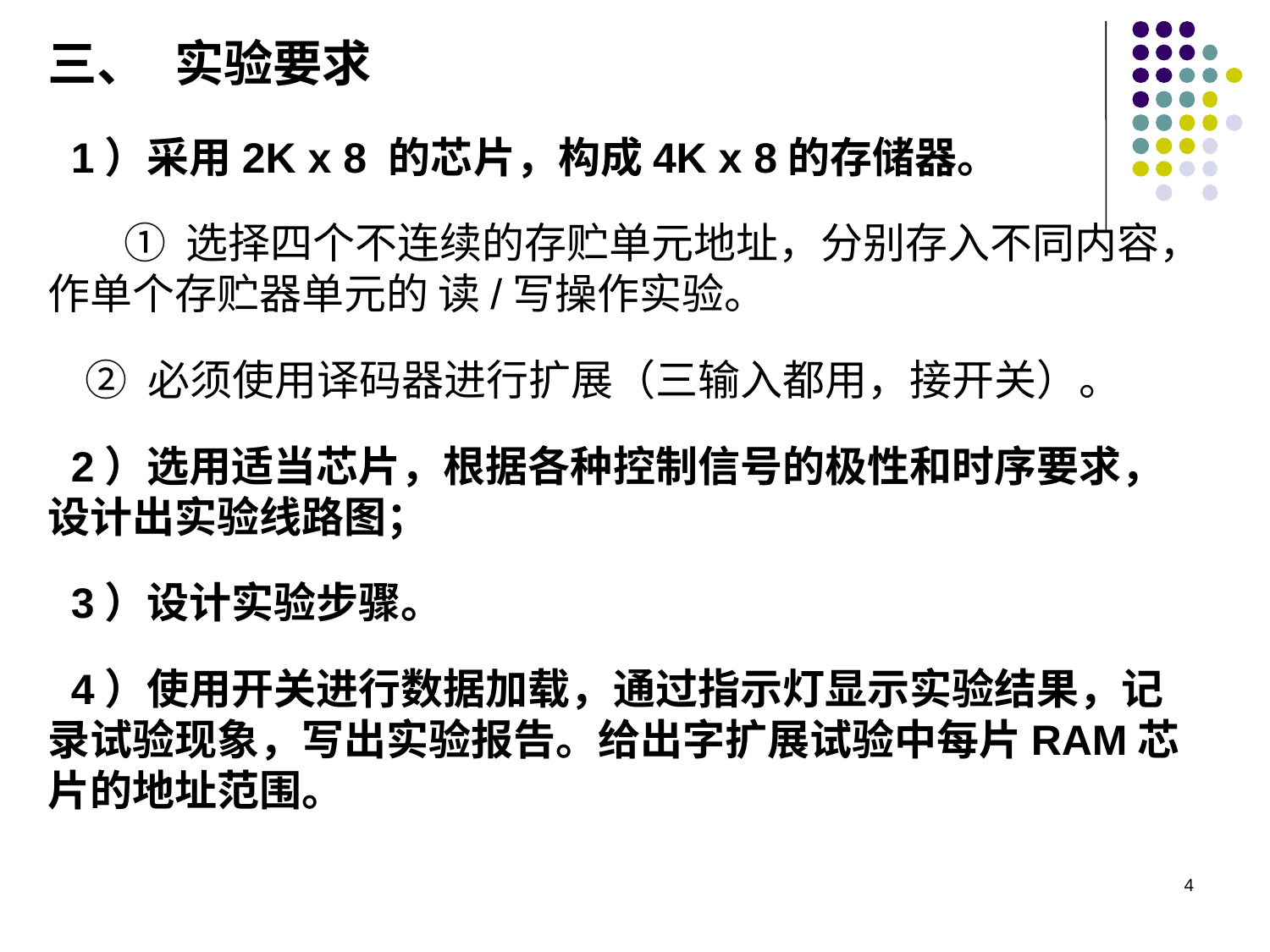

三、	实验要求
  1）采用2K x 8 的芯片，构成4K x 8的存储器。
        ① 选择四个不连续的存贮单元地址，分别存入不同内容，作单个存贮器单元的 读/写操作实验。
    ② 必须使用译码器进行扩展（三输入都用，接开关）。
  2）选用适当芯片，根据各种控制信号的极性和时序要求，设计出实验线路图；
  3）设计实验步骤。
  4）使用开关进行数据加载，通过指示灯显示实验结果，记录试验现象，写出实验报告。给出字扩展试验中每片RAM芯片的地址范围。
4